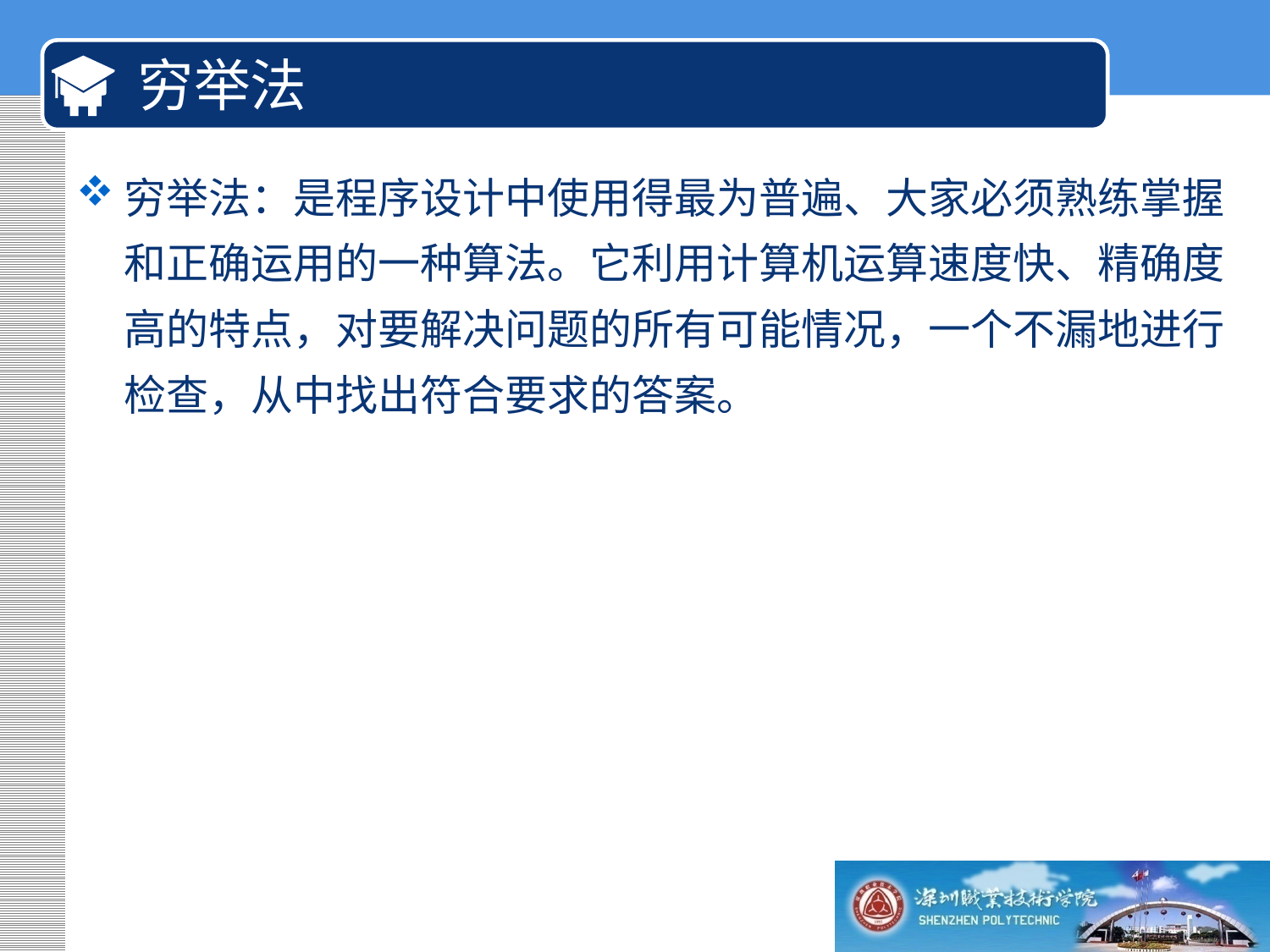

# 穷举法
穷举法：是程序设计中使用得最为普遍、大家必须熟练掌握和正确运用的一种算法。它利用计算机运算速度快、精确度高的特点，对要解决问题的所有可能情况，一个不漏地进行检查，从中找出符合要求的答案。